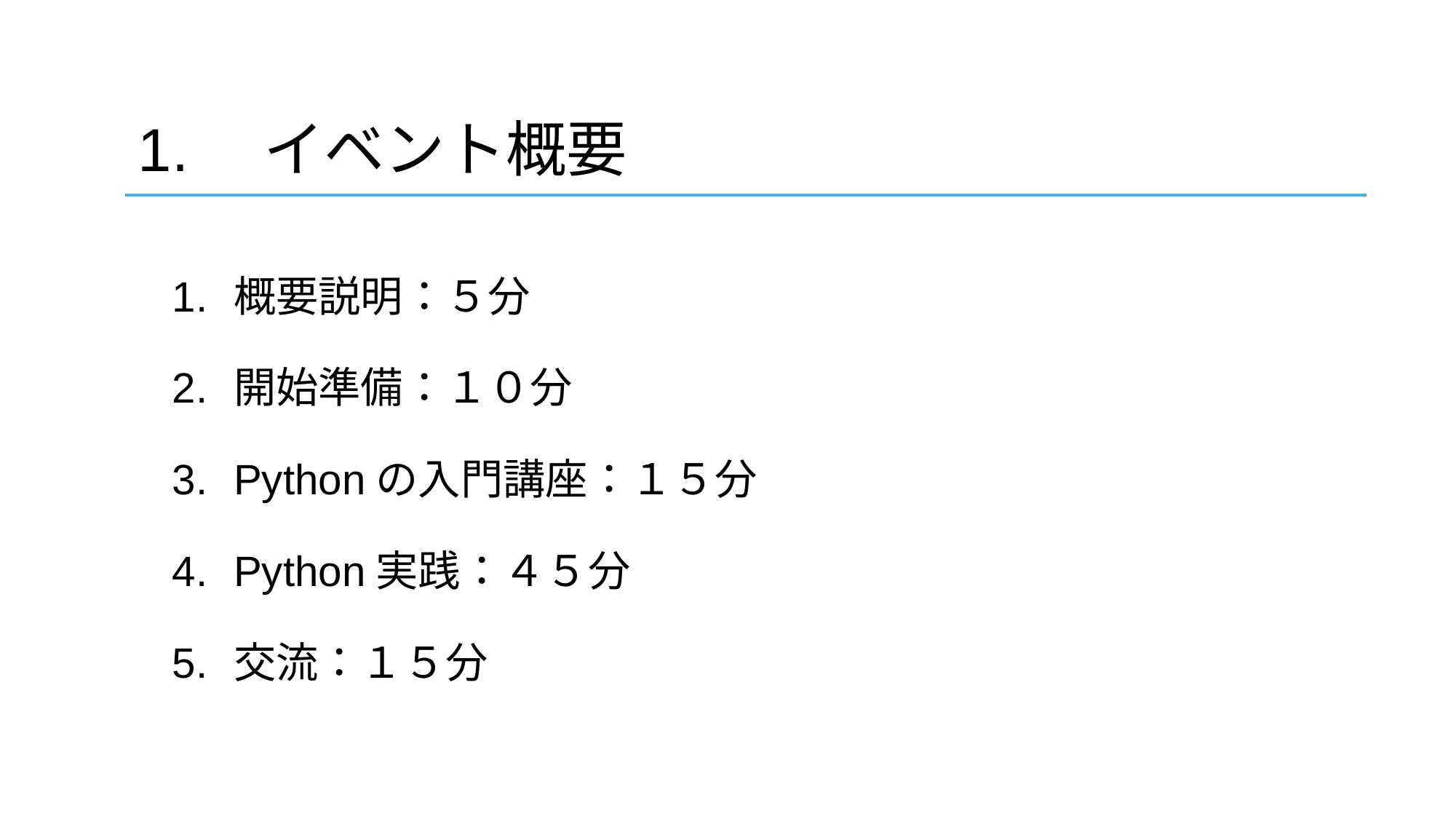

# 1.　イベント概要
概要説明：５分
開始準備：１０分
Pythonの入門講座：１５分
Python実践：４５分
交流：１５分